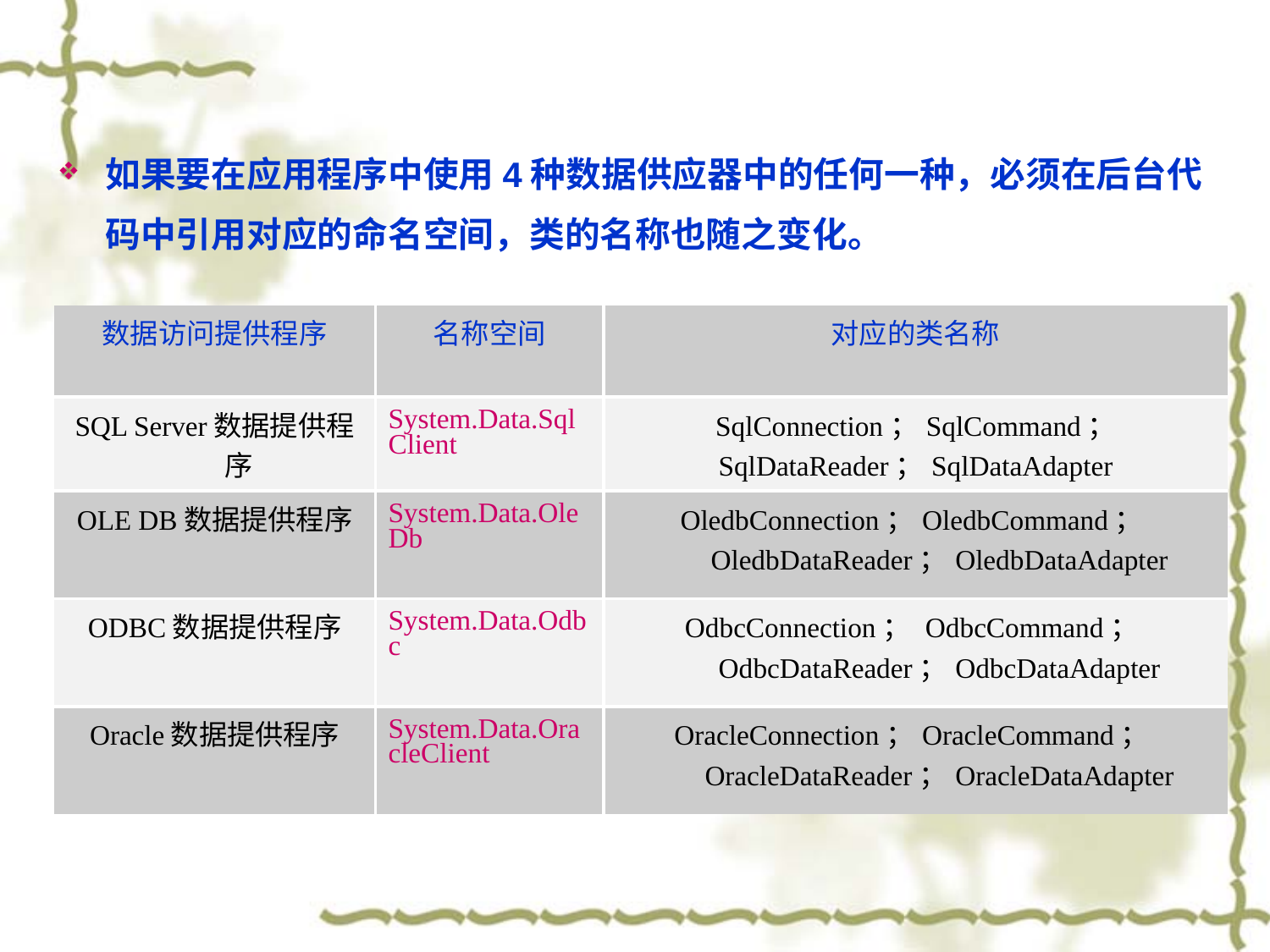

如果要在应用程序中使用4种数据供应器中的任何一种，必须在后台代码中引用对应的命名空间，类的名称也随之变化。
| 数据访问提供程序 | 名称空间 | 对应的类名称 |
| --- | --- | --- |
| SQL Server数据提供程序 | System.Data.SqlClient | SqlConnection；SqlCommand； SqlDataReader；SqlDataAdapter |
| OLE DB数据提供程序 | System.Data.OleDb | OledbConnection；OledbCommand；OledbDataReader；OledbDataAdapter |
| ODBC数据提供程序 | System.Data.Odbc | OdbcConnection； OdbcCommand；OdbcDataReader；OdbcDataAdapter |
| Oracle数据提供程序 | System.Data.OracleClient | OracleConnection；OracleCommand；OracleDataReader；OracleDataAdapter |